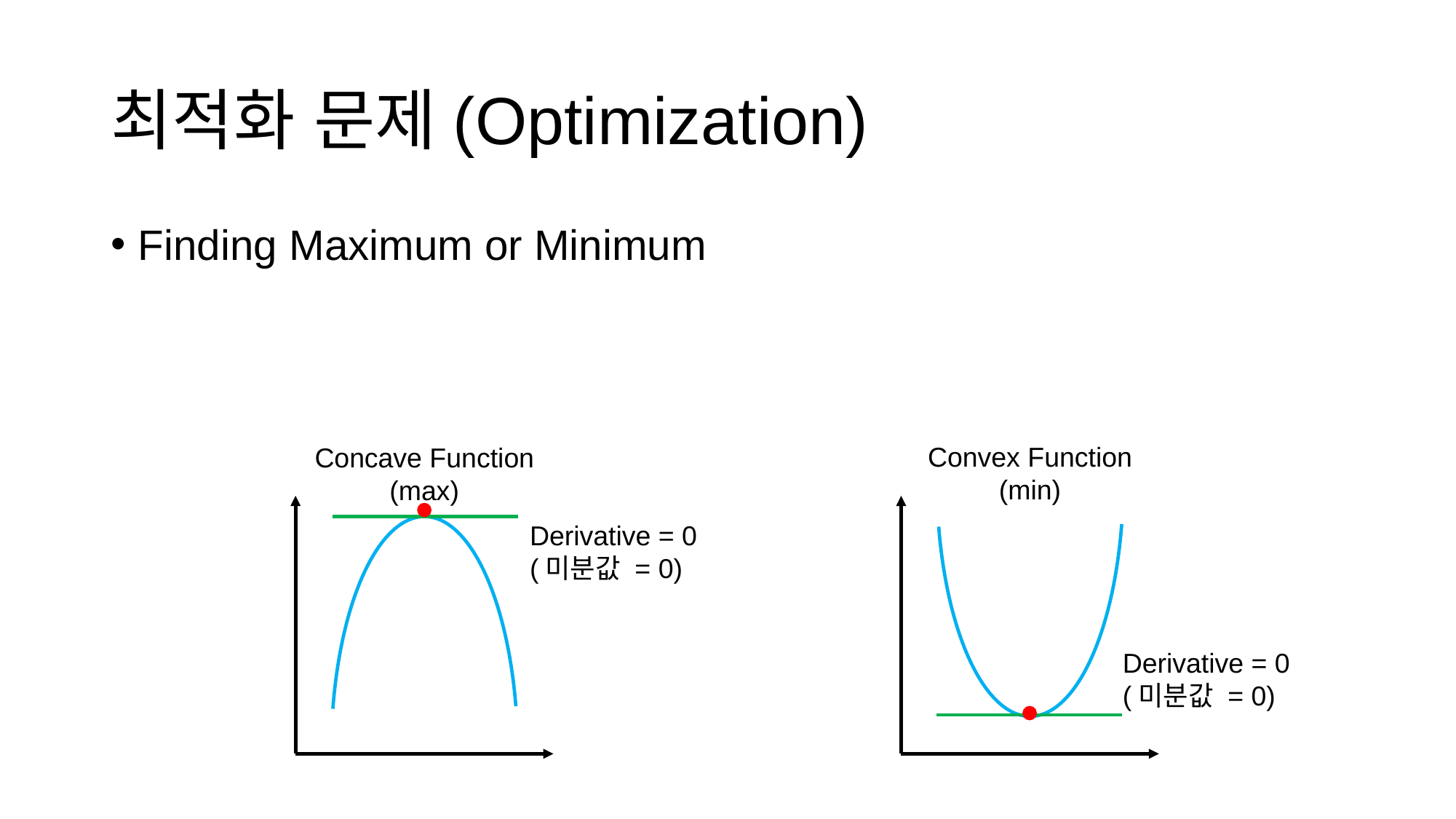

# 최적화 문제(Optimization)
Finding Maximum or Minimum

Convex Function
(min)
Concave Function
(max)

Derivative = 0
(미분값 = 0)

Derivative = 0
(미분값 = 0)